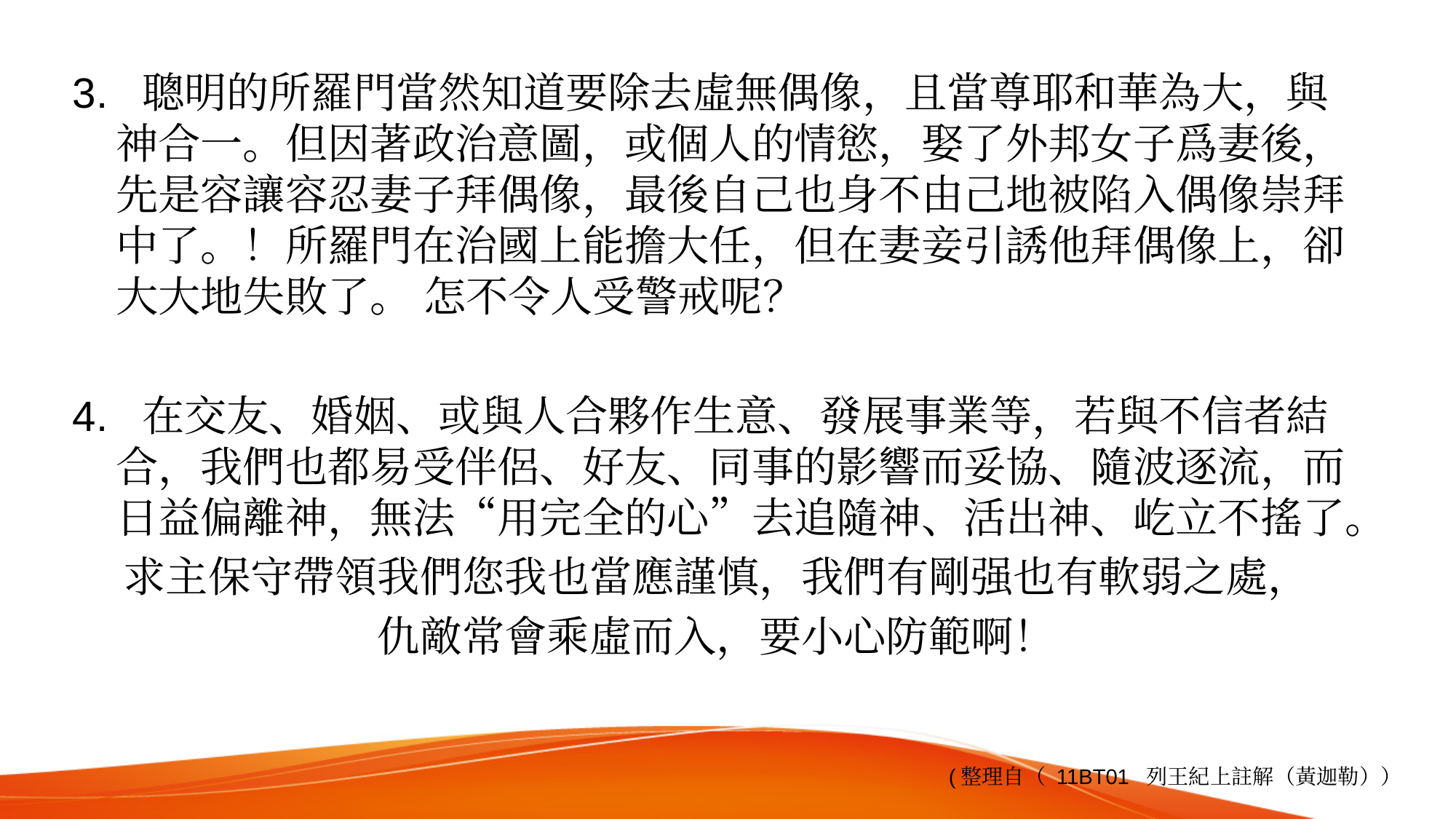

3.  聰明的所羅門當然知道要除去虛無偶像，且當尊耶和華為大，與神合一。但因著政治意圖，或個人的情慾，娶了外邦女子爲妻後，先是容讓容忍妻子拜偶像，最後自己也身不由己地被陷入偶像崇拜中了。！所羅門在治國上能擔大任，但在妻妾引誘他拜偶像上，卻大大地失敗了。 怎不令人受警戒呢？

4.  在交友、婚姻、或與人合夥作生意、發展事業等，若與不信者結合，我們也都易受伴侶、好友、同事的影響而妥協、隨波逐流，而日益偏離神，無法“用完全的心”去追隨神、活出神、屹立不搖了。
求主保守帶領我們您我也當應謹慎，我們有剛强也有軟弱之處，
仇敵常會乘虛而入，要小心防範啊！

(整理自（ 11BT01  列王紀上註解（黃迦勒））